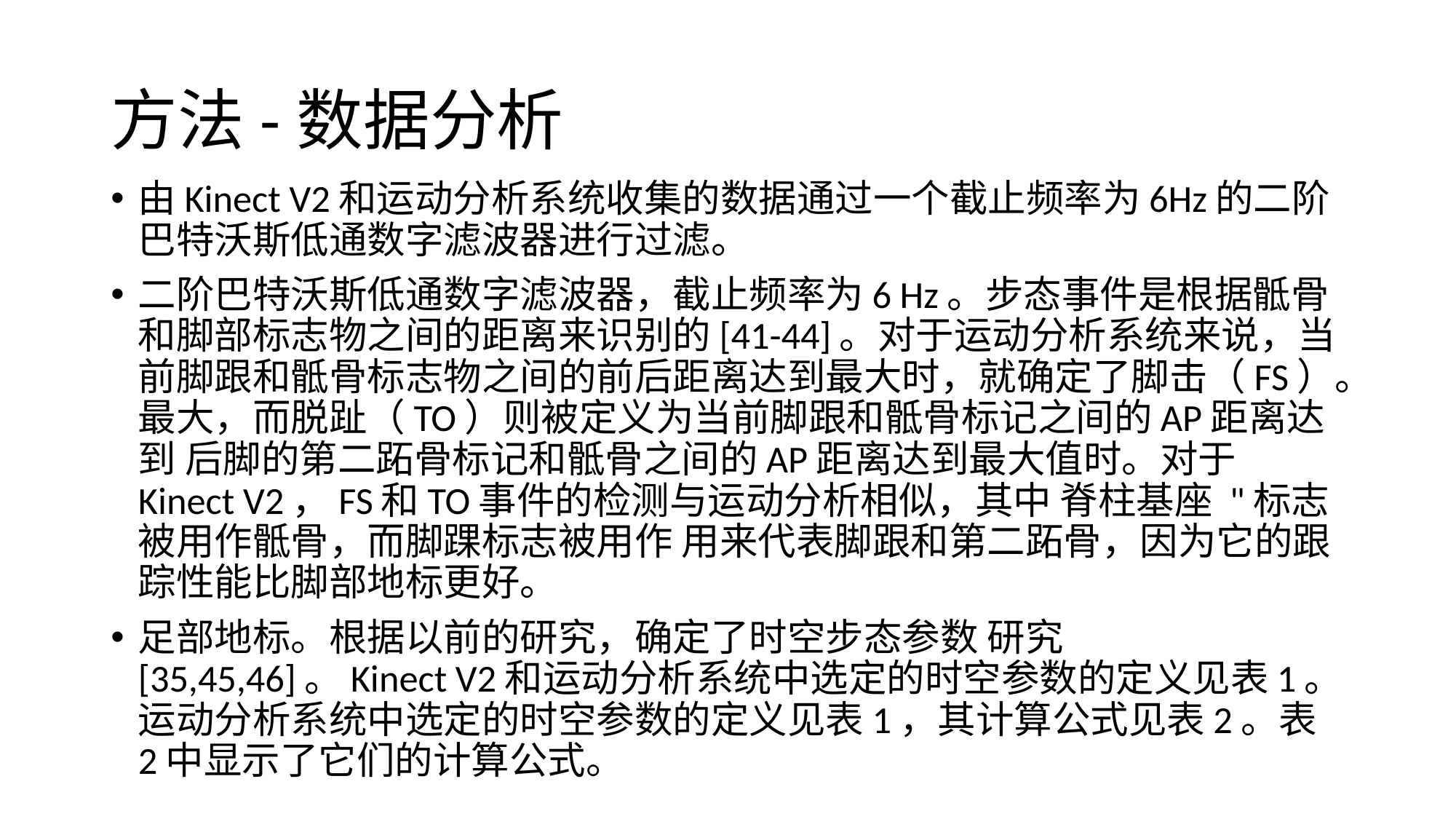

# 方法-数据分析
由Kinect V2和运动分析系统收集的数据通过一个截止频率为6Hz的二阶巴特沃斯低通数字滤波器进行过滤。
二阶巴特沃斯低通数字滤波器，截止频率为6 Hz。步态事件是根据骶骨和脚部标志物之间的距离来识别的[41-44]。对于运动分析系统来说，当前脚跟和骶骨标志物之间的前后距离达到最大时，就确定了脚击（FS）。最大，而脱趾（TO）则被定义为当前脚跟和骶骨标记之间的AP距离达到 后脚的第二跖骨标记和骶骨之间的AP距离达到最大值时。对于 Kinect V2，FS和TO事件的检测与运动分析相似，其中 脊柱基座 "标志被用作骶骨，而脚踝标志被用作 用来代表脚跟和第二跖骨，因为它的跟踪性能比脚部地标更好。
足部地标。根据以前的研究，确定了时空步态参数 研究[35,45,46]。Kinect V2和运动分析系统中选定的时空参数的定义见表1。运动分析系统中选定的时空参数的定义见表1，其计算公式见表2。表2中显示了它们的计算公式。